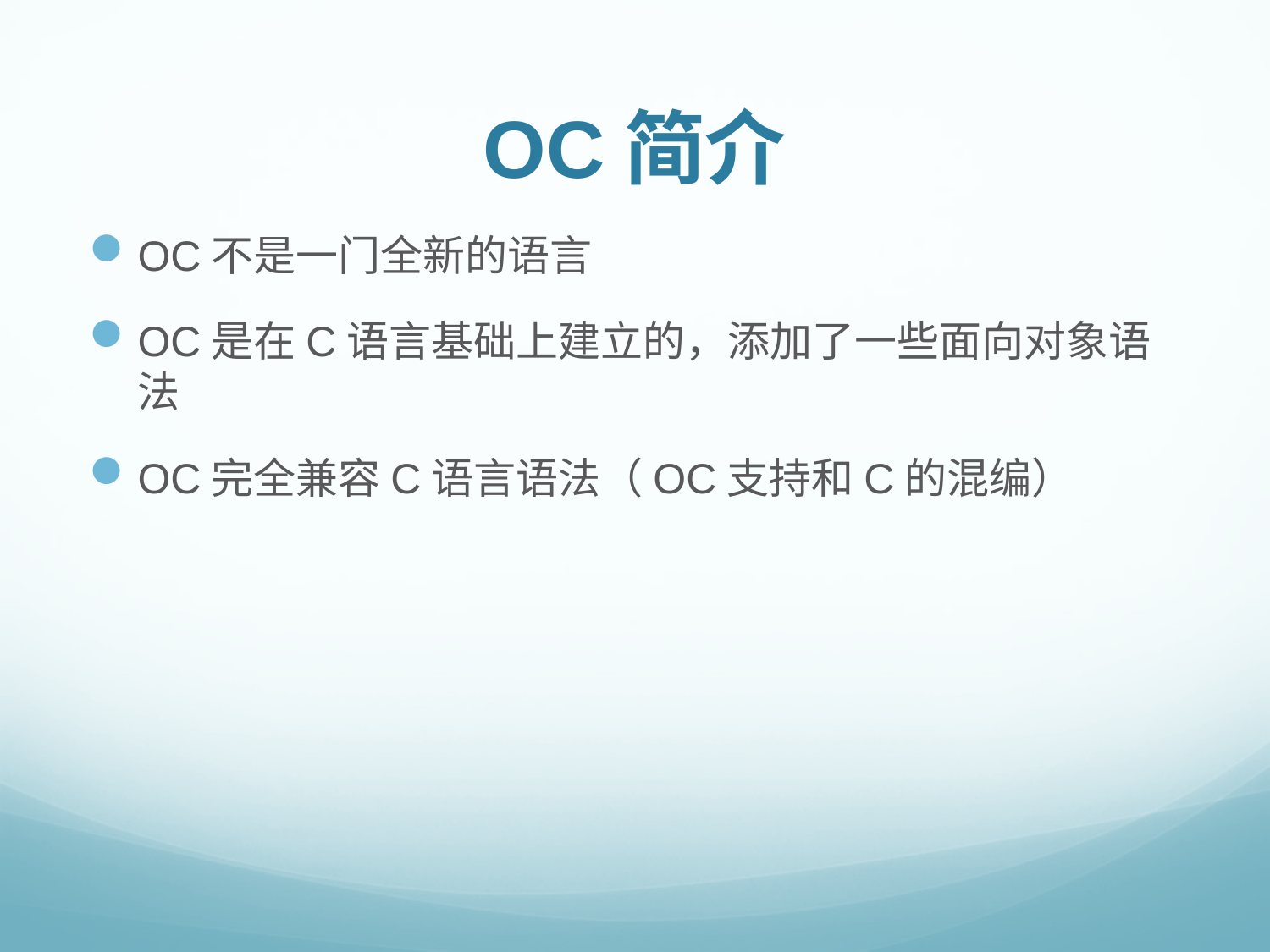

# OC简介
OC不是一门全新的语言
OC是在C语言基础上建立的，添加了一些面向对象语法
OC完全兼容C语言语法（OC支持和C的混编）